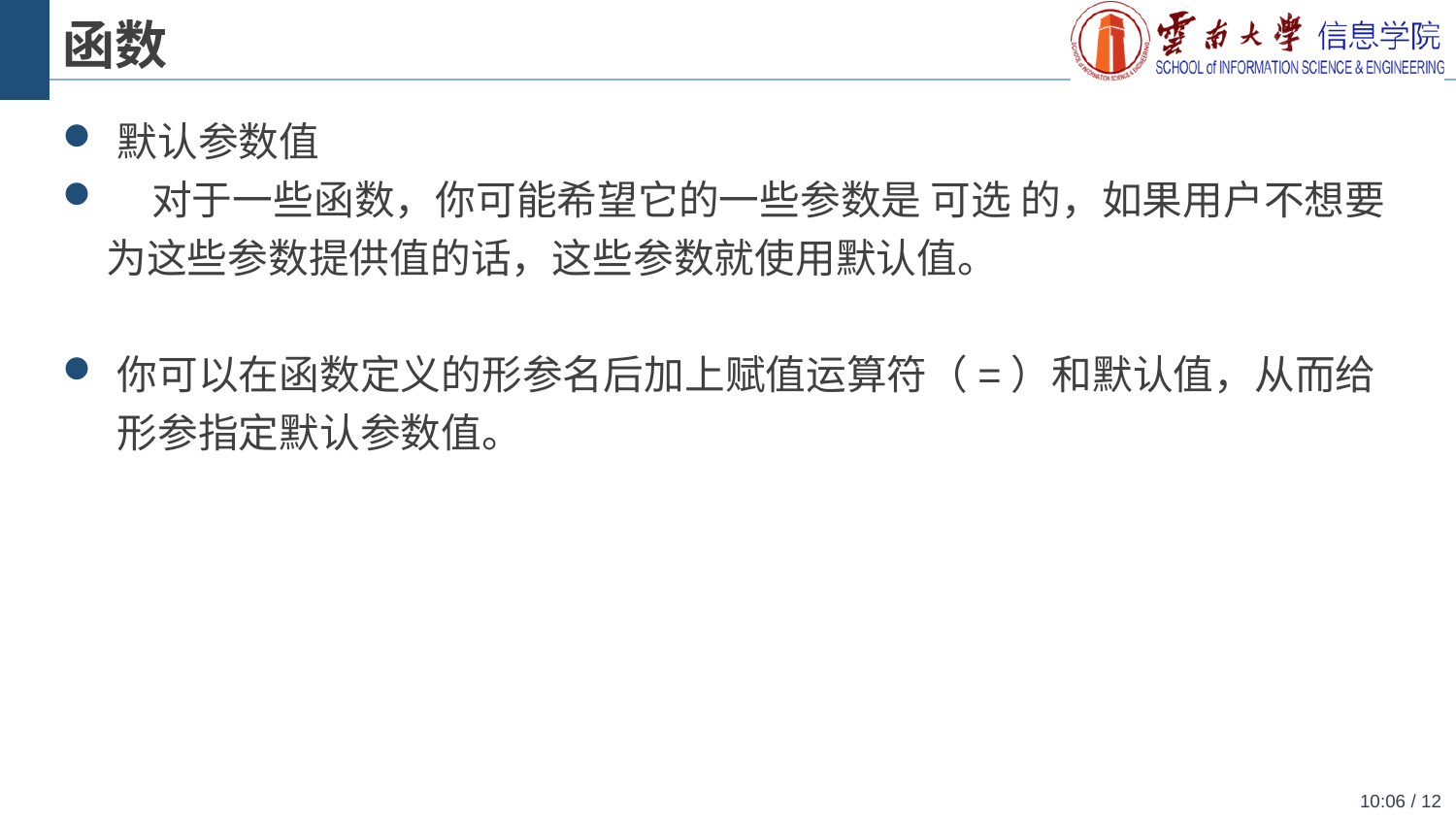

# 函数
默认参数值
    对于一些函数，你可能希望它的一些参数是 可选 的，如果用户不想要为这些参数提供值的话，这些参数就使用默认值。

你可以在函数定义的形参名后加上赋值运算符（=）和默认值，从而给形参指定默认参数值。